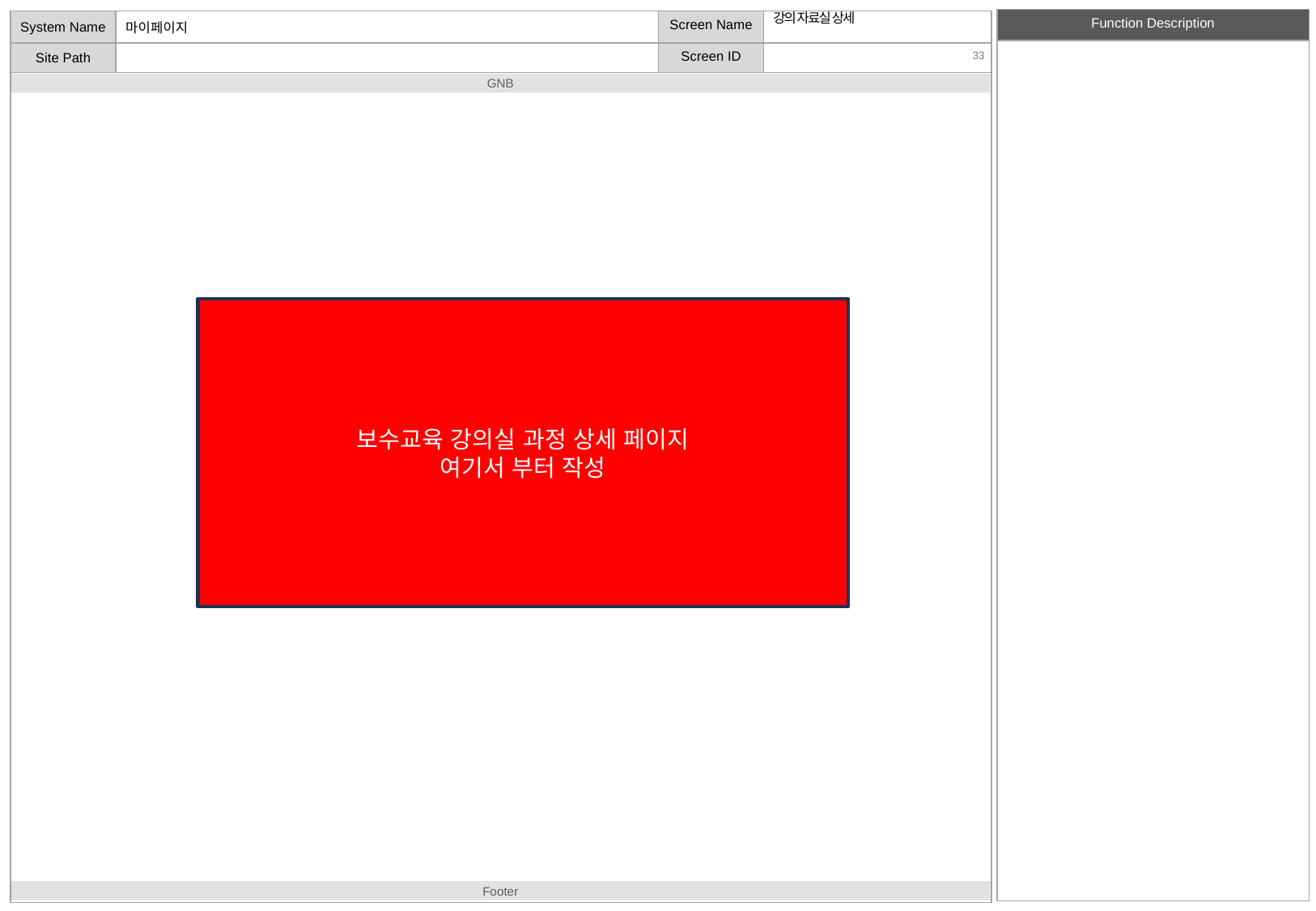

강의 자료실 상세

#
보수교육 강의실 과정 상세 페이지
여기서 부터 작성